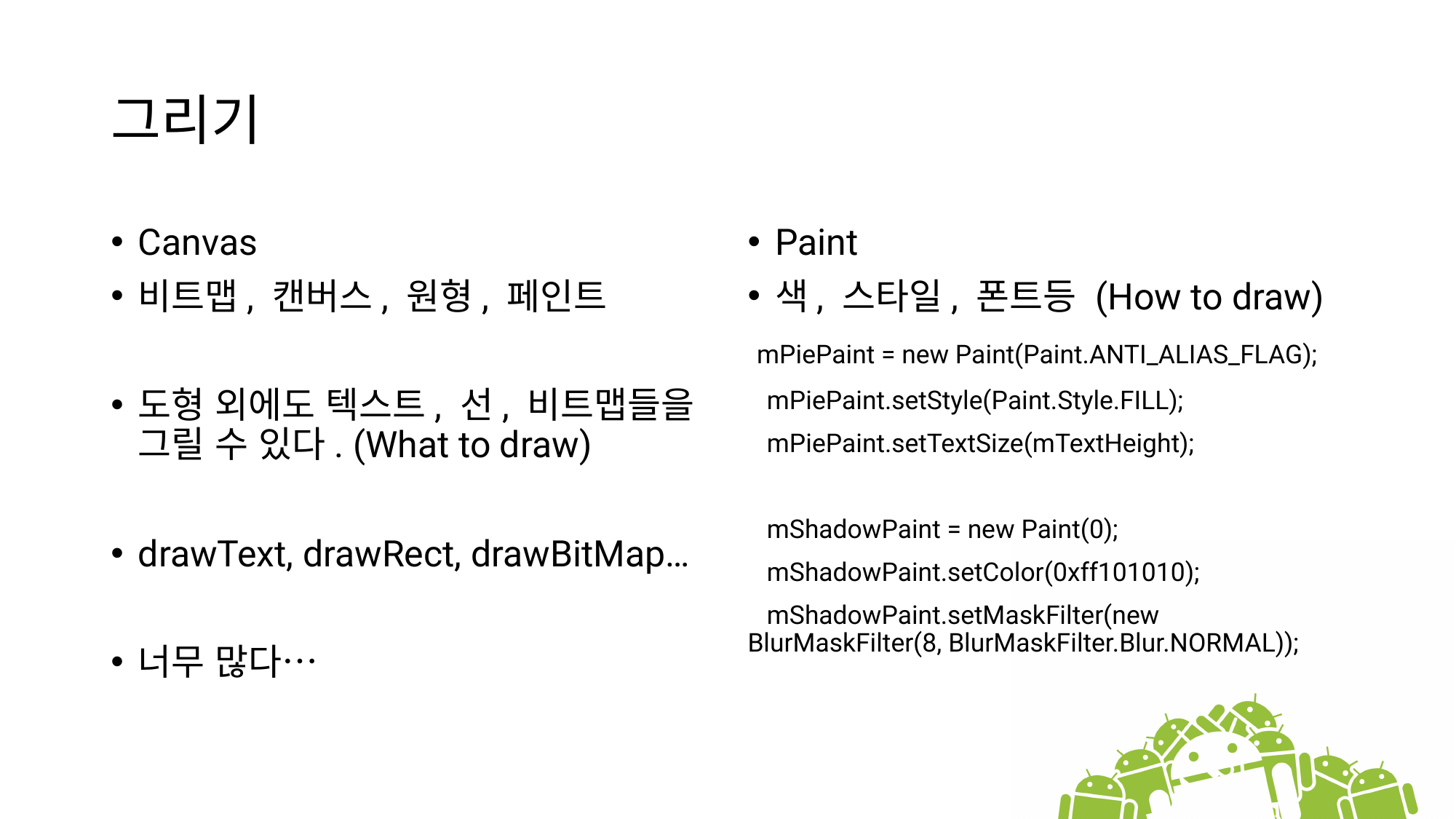

# 그리기
Canvas
비트맵, 캔버스, 원형, 페인트

도형 외에도 텍스트, 선, 비트맵들을 그릴 수 있다. (What to draw)

drawText, drawRect, drawBitMap…

너무 많다…

Paint
색, 스타일, 폰트등 (How to draw)
 mPiePaint = new Paint(Paint.ANTI_ALIAS_FLAG);
   mPiePaint.setStyle(Paint.Style.FILL);
   mPiePaint.setTextSize(mTextHeight);

   mShadowPaint = new Paint(0);
   mShadowPaint.setColor(0xff101010);
   mShadowPaint.setMaskFilter(new BlurMaskFilter(8, BlurMaskFilter.Blur.NORMAL));